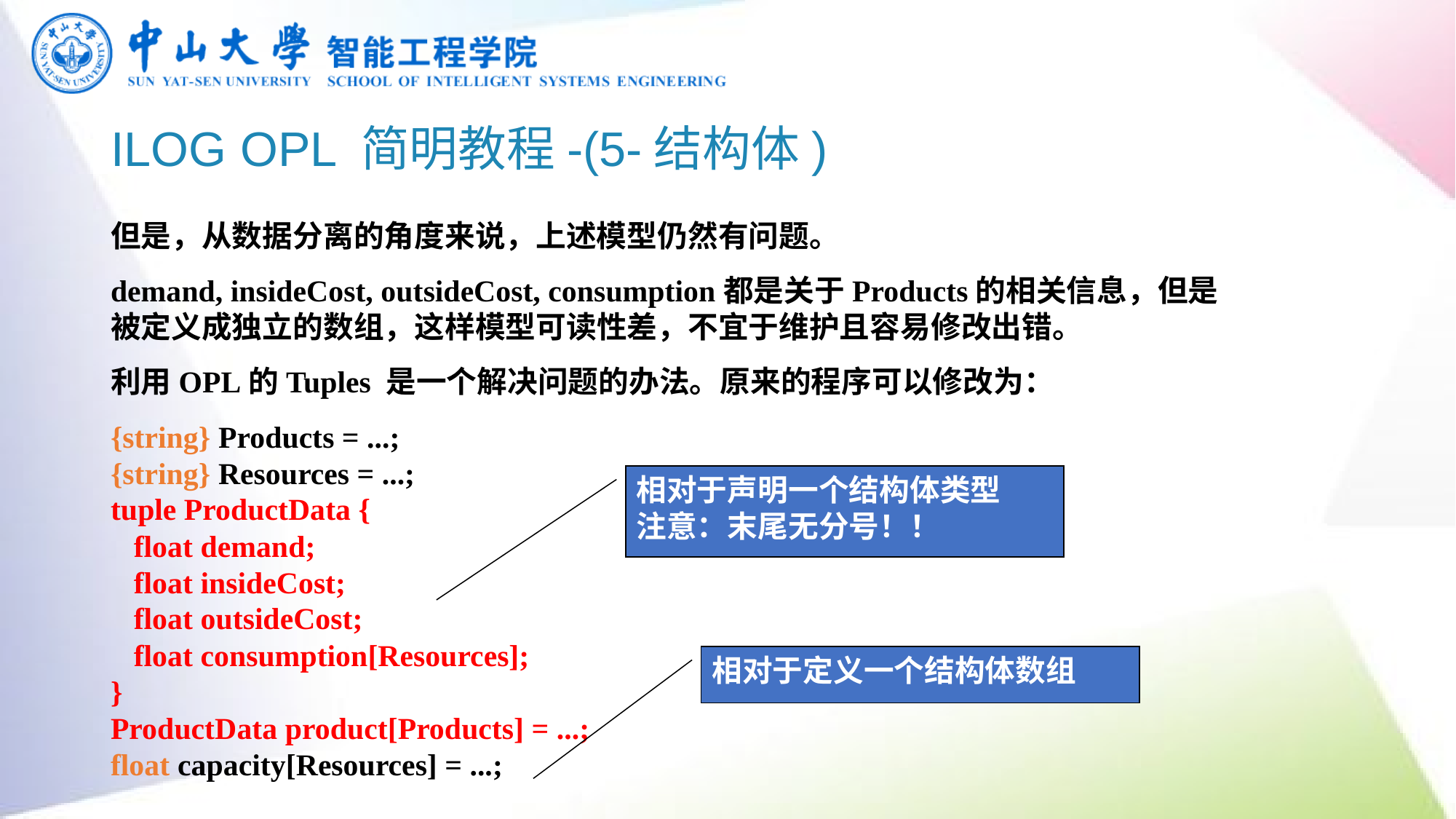

# ILOG OPL 简明教程-(5-结构体)
但是，从数据分离的角度来说，上述模型仍然有问题。

demand, insideCost, outsideCost, consumption都是关于Products的相关信息，但是被定义成独立的数组，这样模型可读性差，不宜于维护且容易修改出错。

利用OPL的Tuples 是一个解决问题的办法。原来的程序可以修改为：

{string} Products = ...;
{string} Resources = ...;
tuple ProductData {
   float demand;
   float insideCost;
   float outsideCost;
   float consumption[Resources];
}
ProductData product[Products] = ...;
float capacity[Resources] = ...;
相对于声明一个结构体类型
注意：末尾无分号！！
相对于定义一个结构体数组